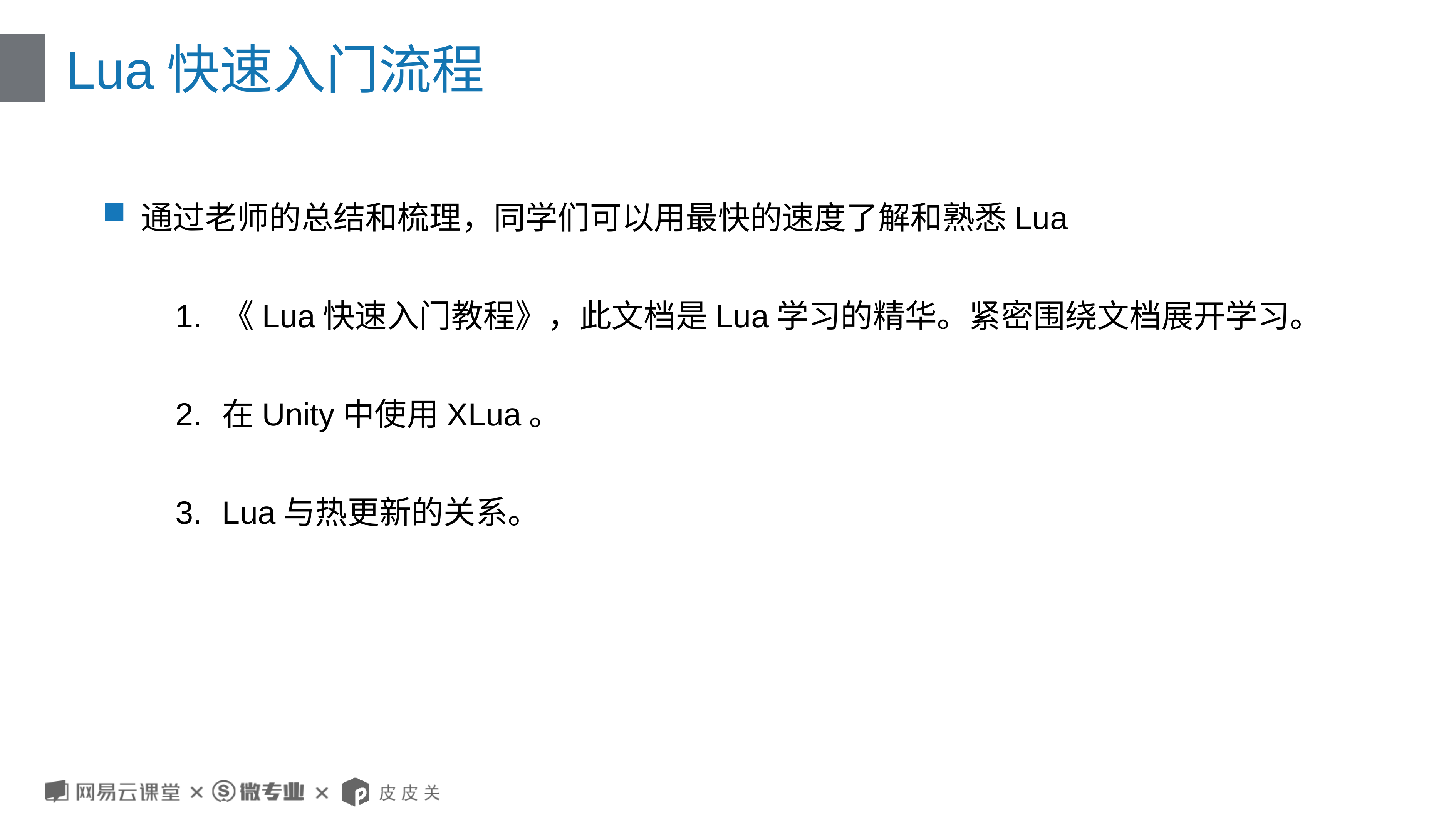

# Lua快速入门流程
通过老师的总结和梳理，同学们可以用最快的速度了解和熟悉Lua
《Lua快速入门教程》，此文档是Lua学习的精华。紧密围绕文档展开学习。
在Unity中使用XLua。
Lua与热更新的关系。